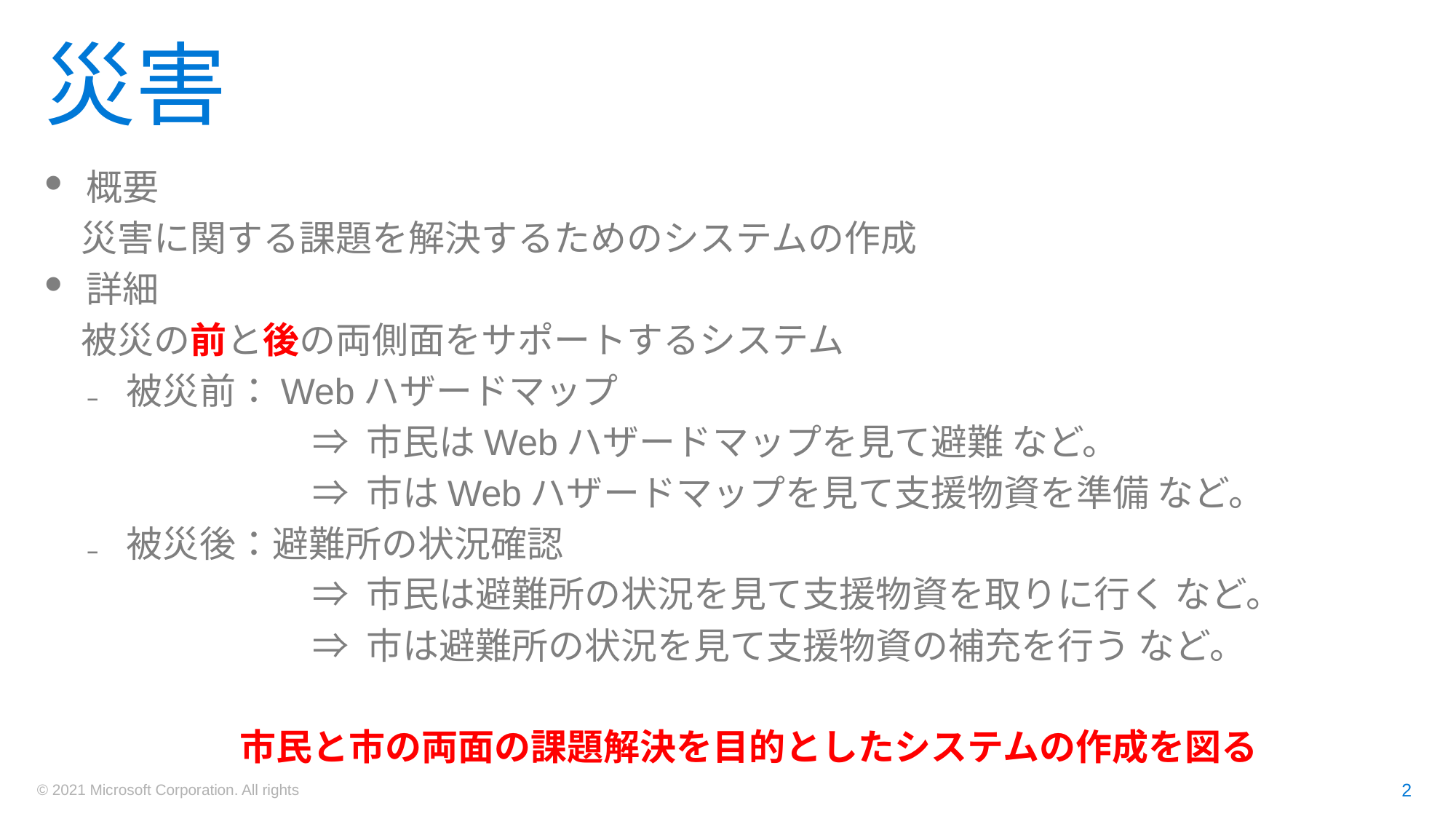

# 災害
概要
　災害に関する課題を解決するためのシステムの作成
詳細
　被災の前と後の両側面をサポートするシステム
被災前：Webハザードマップ
		 ⇒ 市民はWebハザードマップを見て避難 など。
		 ⇒ 市はWebハザードマップを見て支援物資を準備 など。
被災後：避難所の状況確認
		 ⇒ 市民は避難所の状況を見て支援物資を取りに行く など。
		 ⇒ 市は避難所の状況を見て支援物資の補充を行う など。

市民と市の両面の課題解決を目的としたシステムの作成を図る
2